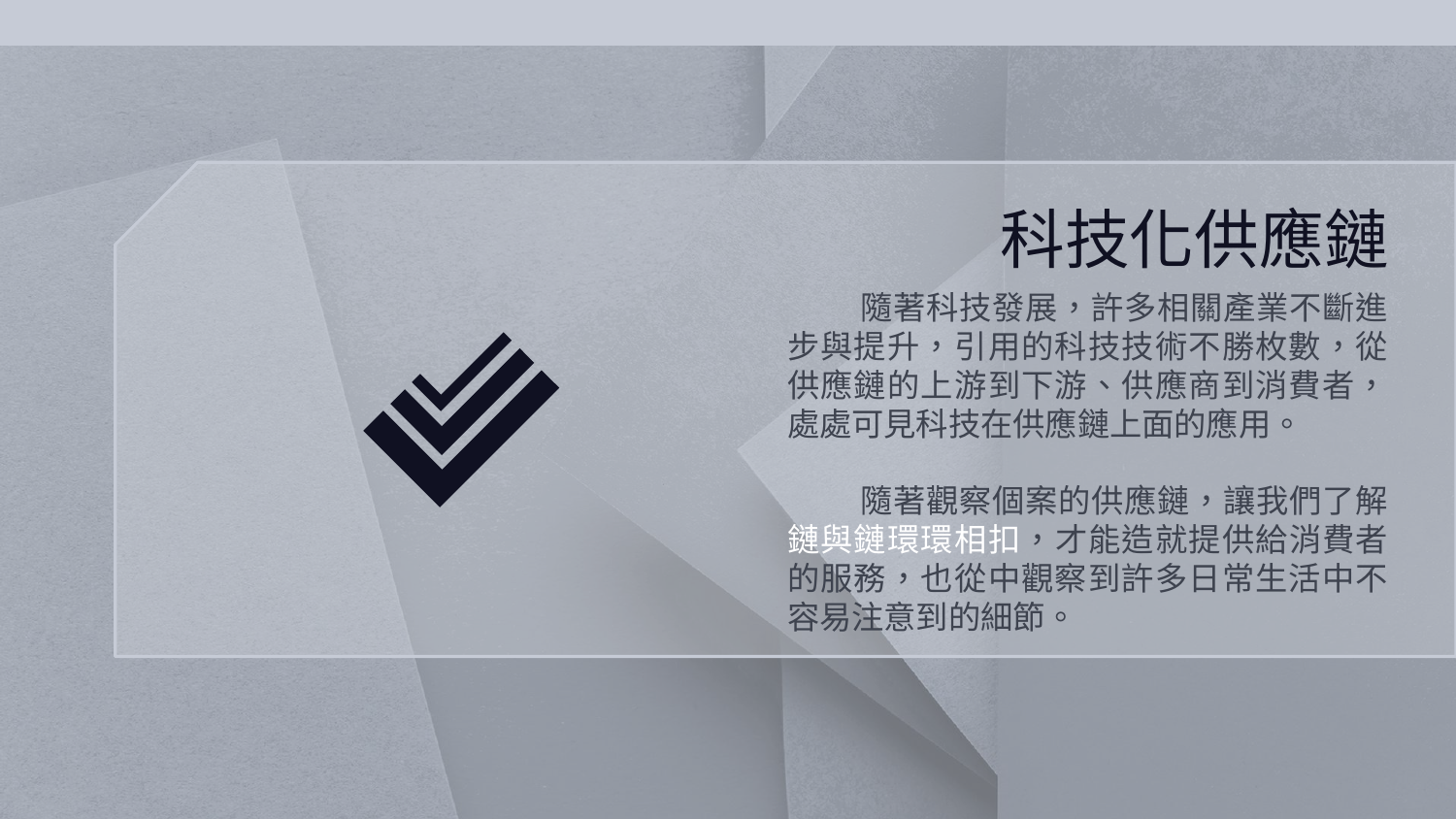

# 科技化供應鏈
隨著科技發展，許多相關產業不斷進步與提升，引用的科技技術不勝枚數，從供應鏈的上游到下游、供應商到消費者，處處可見科技在供應鏈上面的應用。

隨著觀察個案的供應鏈，讓我們了解鏈與鏈環環相扣，才能造就提供給消費者的服務，也從中觀察到許多日常生活中不容易注意到的細節。